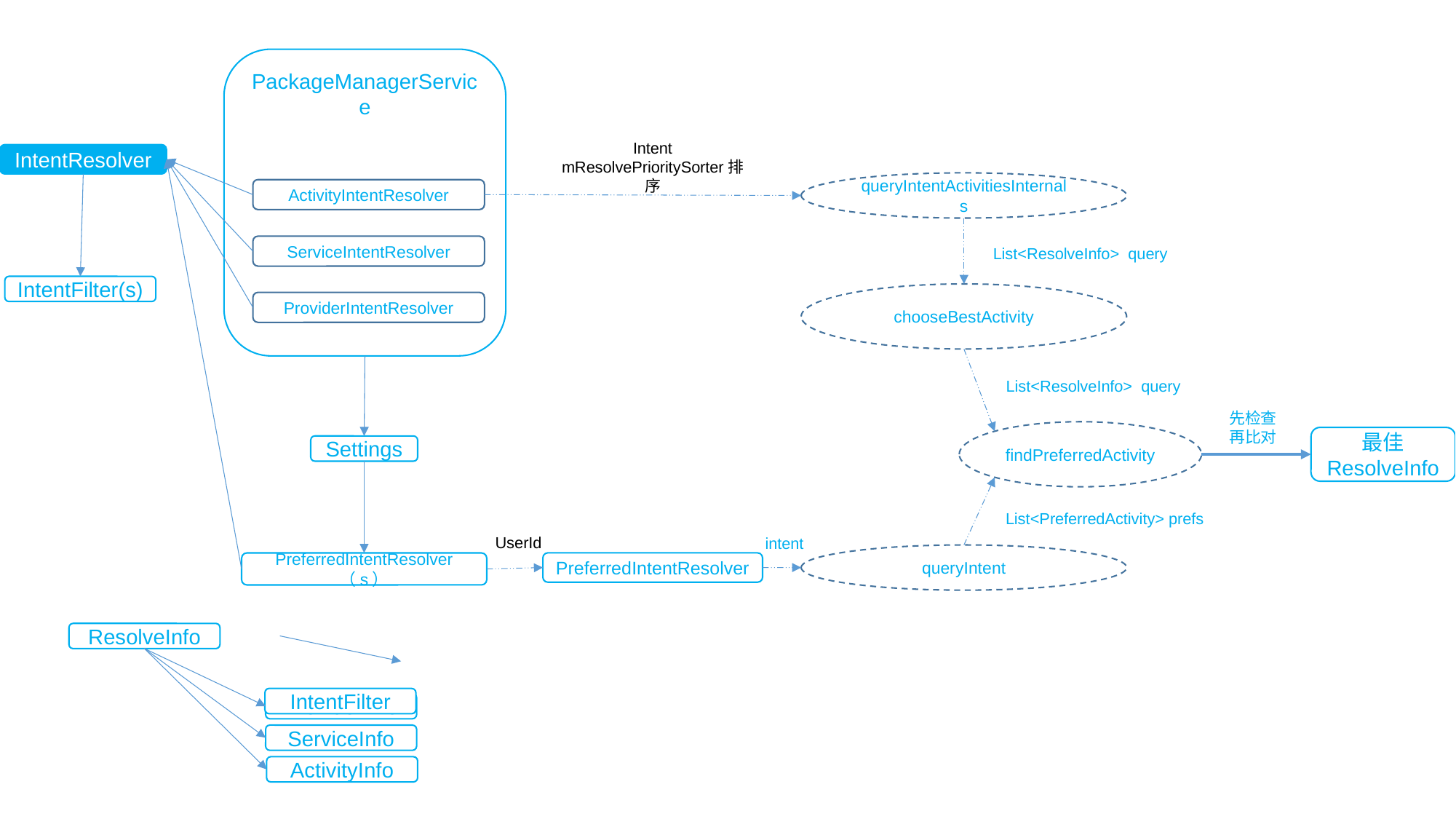

PackageManagerService
Intent
mResolvePrioritySorter排序
IntentResolver
queryIntentActivitiesInternals
ActivityIntentResolver
ServiceIntentResolver
List<ResolveInfo>  query
IntentFilter(s)
chooseBestActivity
ProviderIntentResolver
List<ResolveInfo>  query
先检查
再比对
findPreferredActivity
最佳
ResolveInfo
Settings
List<PreferredActivity> prefs
UserId
intent
queryIntent
PreferredIntentResolver
PreferredIntentResolver （s）
ResolveInfo
IntentFilter
ProviderInfo
ServiceInfo
ActivityInfo